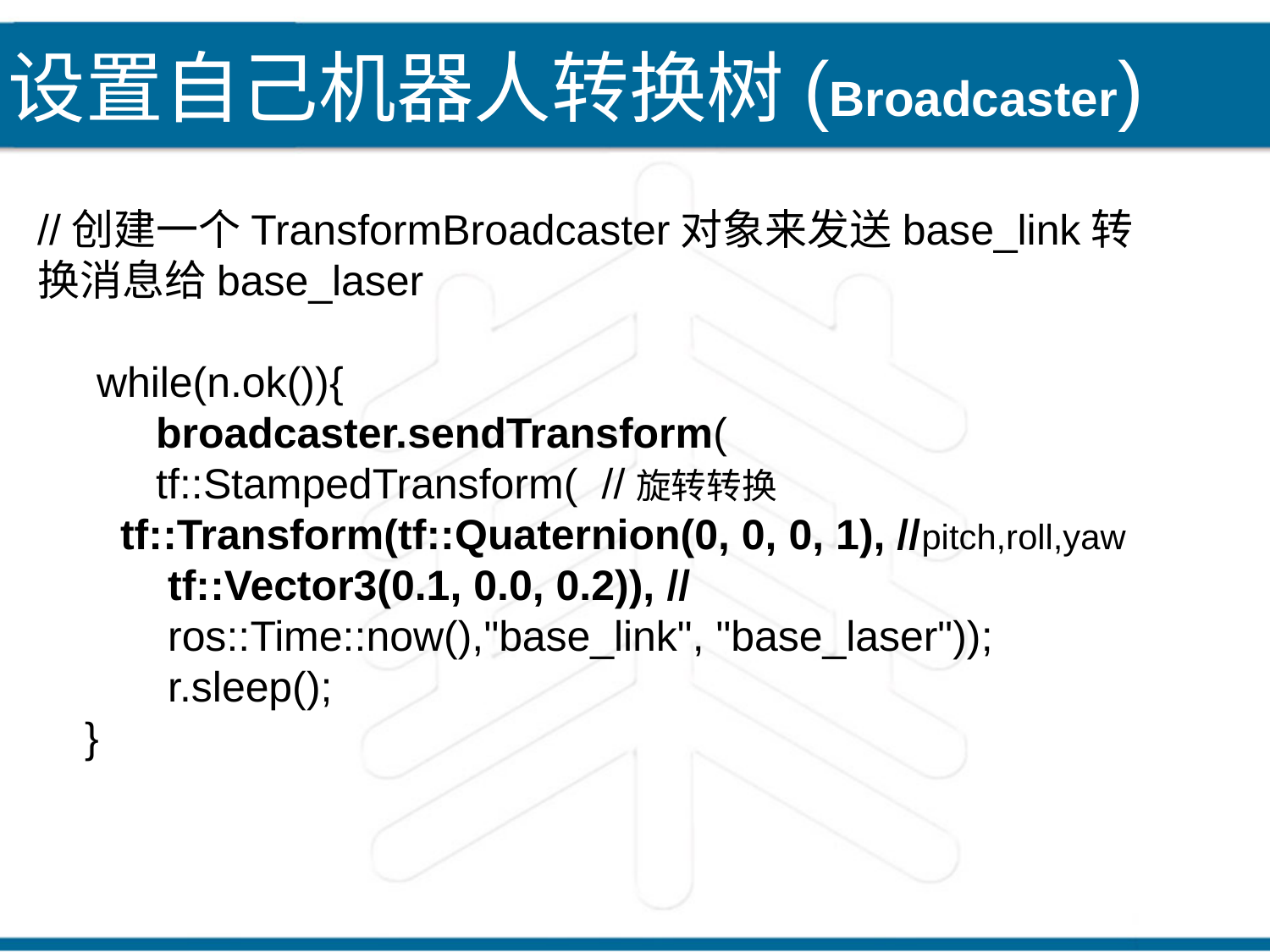

设置自己机器人转换树(Broadcaster)
//创建一个TransformBroadcaster对象来发送base_link转换消息给base_laser

     while(n.ok()){
          broadcaster.sendTransform(
          tf::StampedTransform(  //旋转转换
       tf::Transform(tf::Quaternion(0, 0, 0, 1), //pitch,roll,yaw
           tf::Vector3(0.1, 0.0, 0.2)), //
           ros::Time::now(),"base_link", "base_laser"));
           r.sleep();
    }